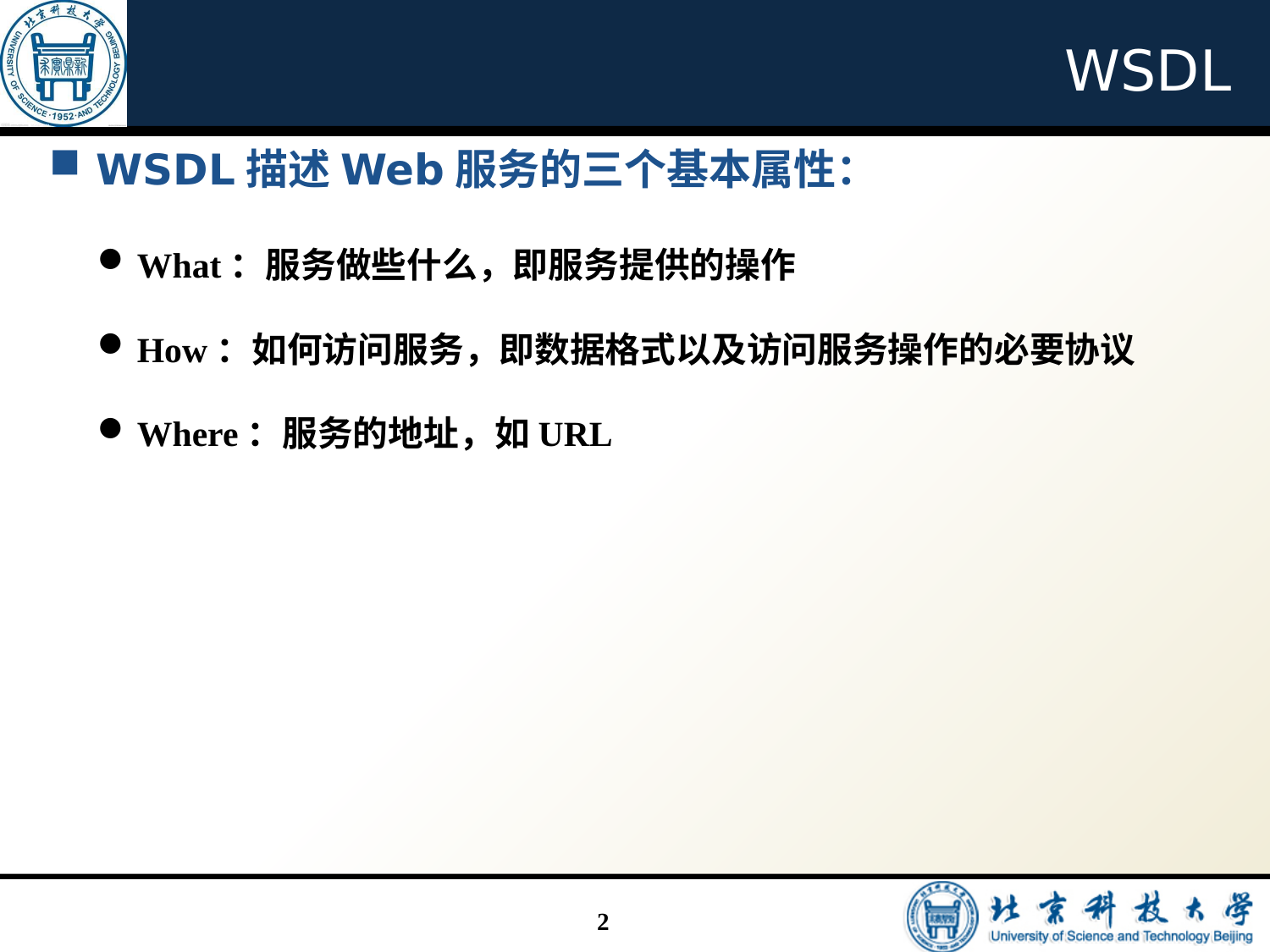

# WSDL
 WSDL描述Web服务的三个基本属性：
What：服务做些什么，即服务提供的操作
How：如何访问服务，即数据格式以及访问服务操作的必要协议
Where：服务的地址，如URL
2